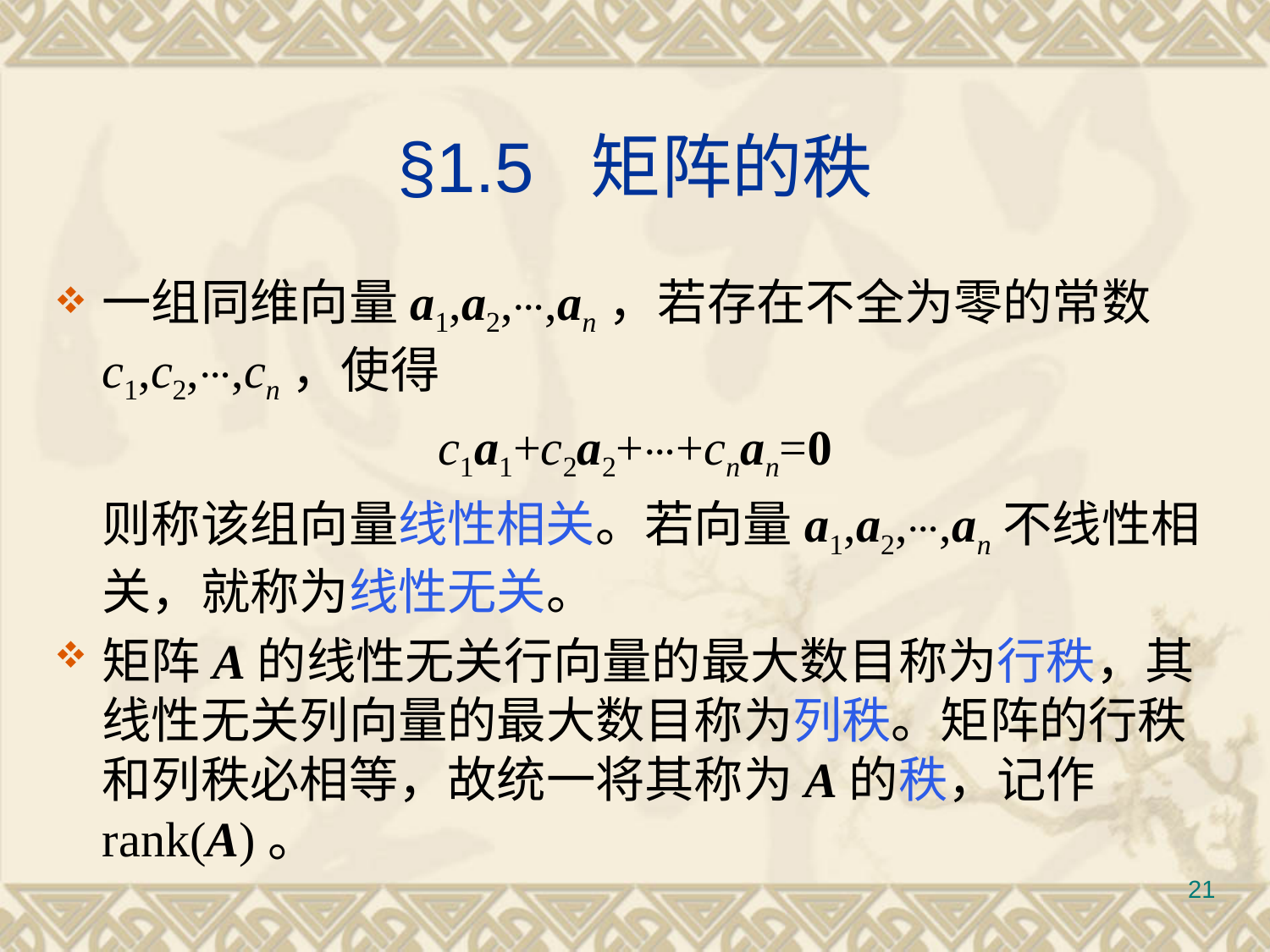

# §1.5  矩阵的秩
一组同维向量a1,a2,⋯,an，若存在不全为零的常数c1,c2,⋯,cn，使得
c1a1+c2a2+⋯+cnan=0
	则称该组向量线性相关。若向量a1,a2,⋯,an不线性相关，就称为线性无关。
矩阵A的线性无关行向量的最大数目称为行秩，其线性无关列向量的最大数目称为列秩。矩阵的行秩和列秩必相等，故统一将其称为A的秩，记作rank(A)。
21